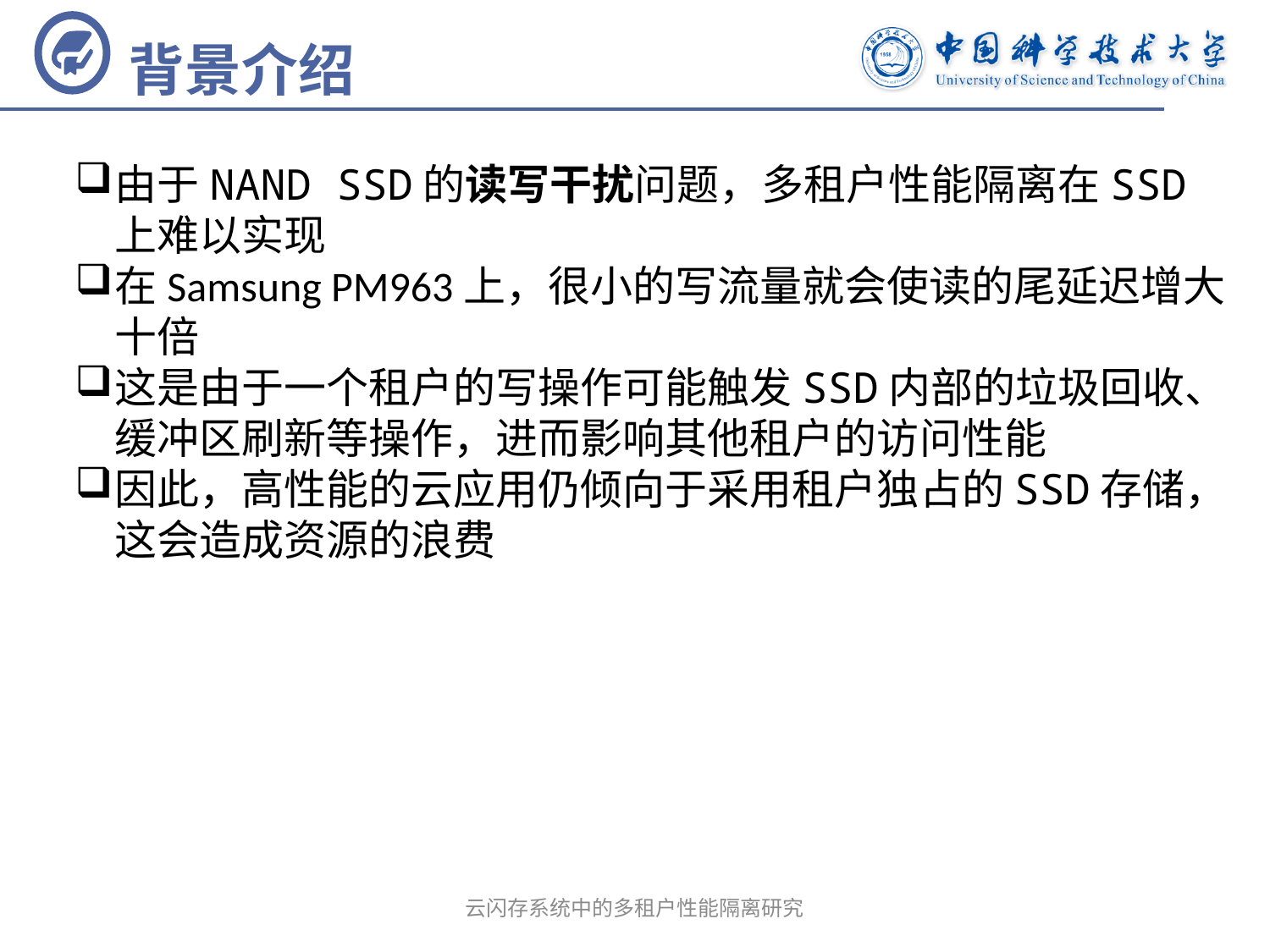

# 背景介绍
由于NAND SSD的读写干扰问题，多租户性能隔离在SSD上难以实现
在Samsung PM963上，很小的写流量就会使读的尾延迟增大十倍
这是由于一个租户的写操作可能触发SSD内部的垃圾回收、缓冲区刷新等操作，进而影响其他租户的访问性能
因此，高性能的云应用仍倾向于采用租户独占的SSD存储，这会造成资源的浪费

云闪存系统中的多租户性能隔离研究